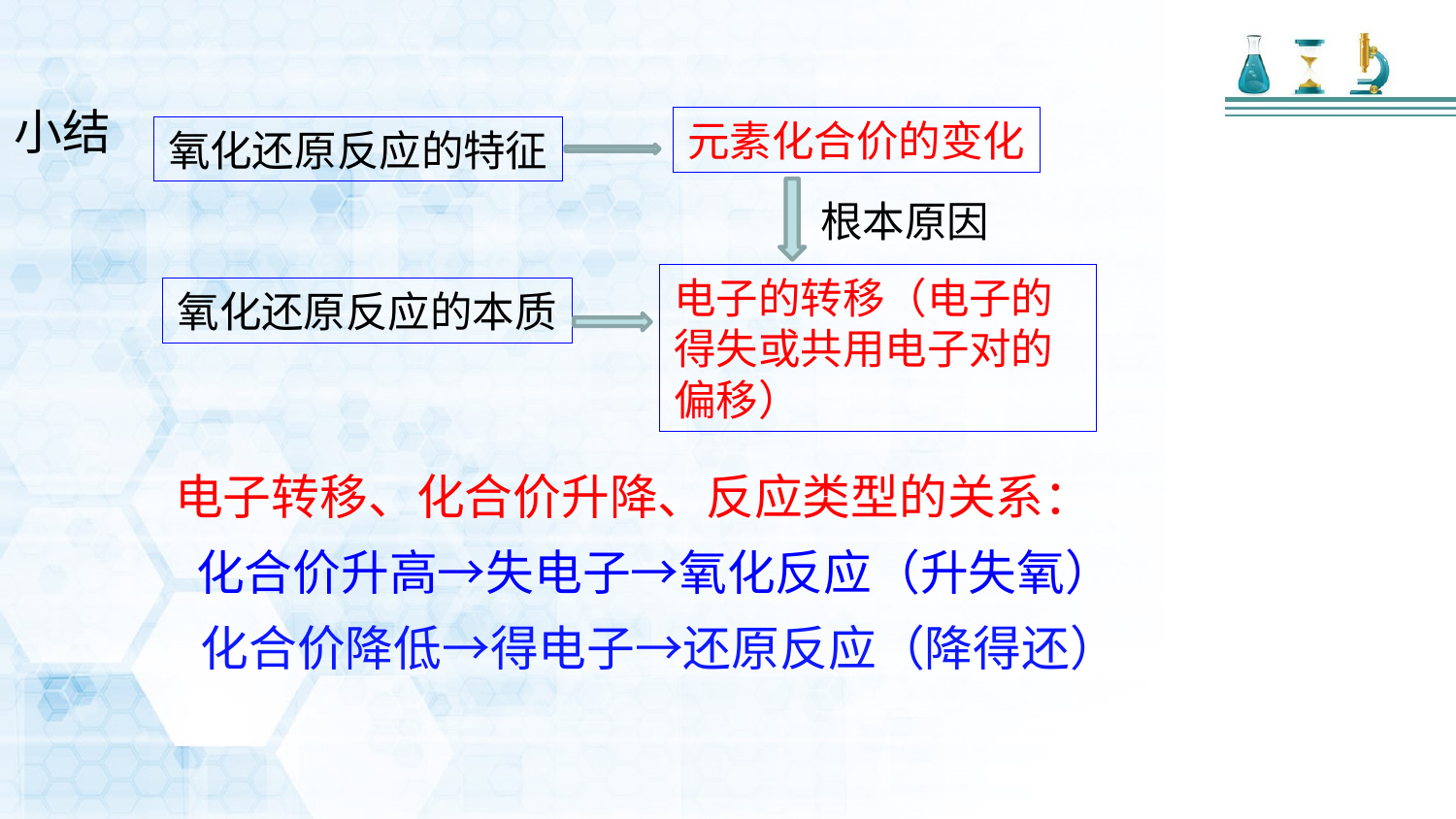

小结
元素化合价的变化
氧化还原反应的特征

根本原因
电子的转移（电子的得失或共用电子对的偏移）
氧化还原反应的本质

电子转移、化合价升降、反应类型的关系：
化合价升高→失电子→氧化反应（升失氧）
化合价降低→得电子→还原反应（降得还）